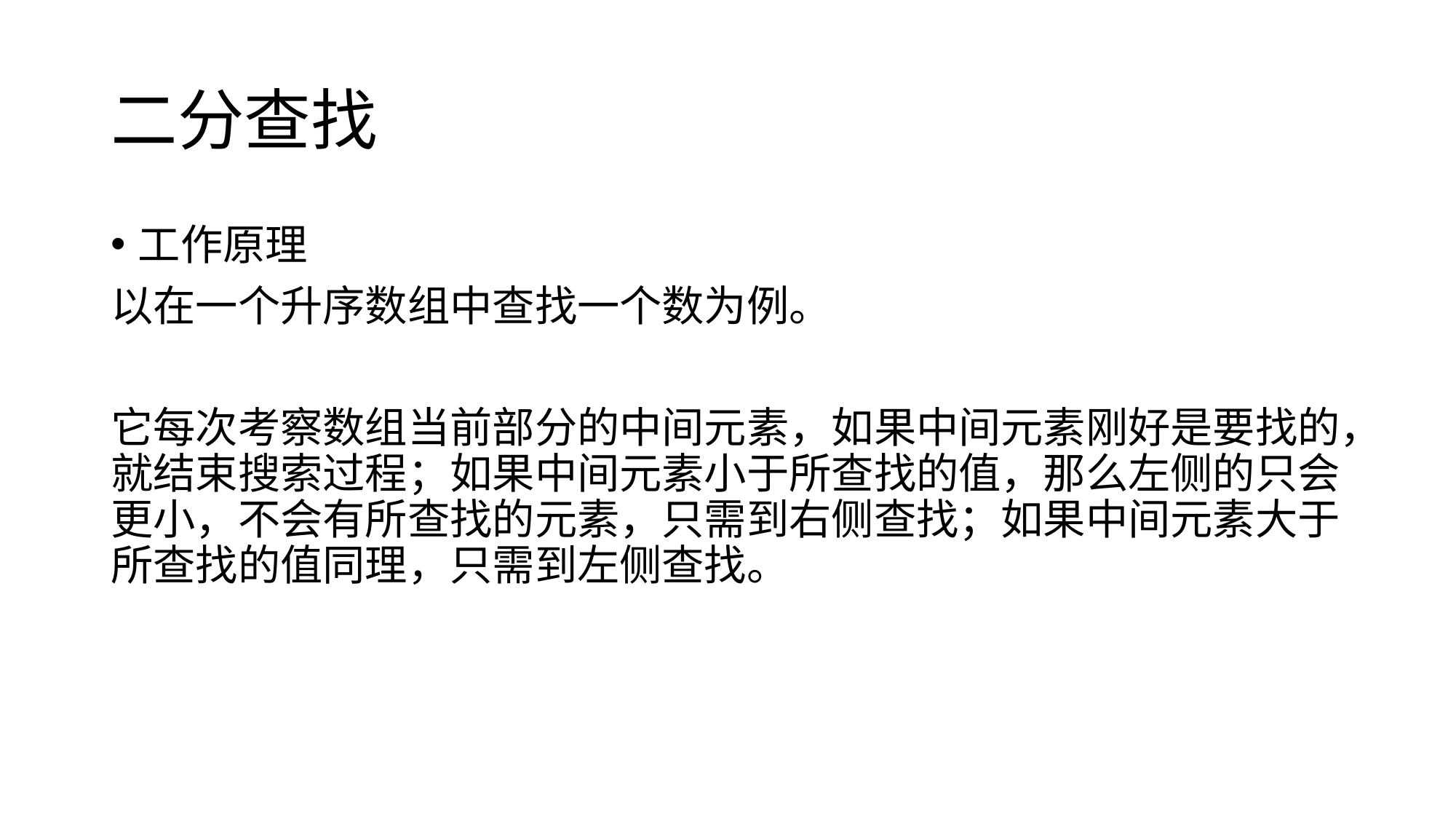

# 二分查找
工作原理
以在一个升序数组中查找一个数为例。

它每次考察数组当前部分的中间元素，如果中间元素刚好是要找的，就结束搜索过程；如果中间元素小于所查找的值，那么左侧的只会更小，不会有所查找的元素，只需到右侧查找；如果中间元素大于所查找的值同理，只需到左侧查找。